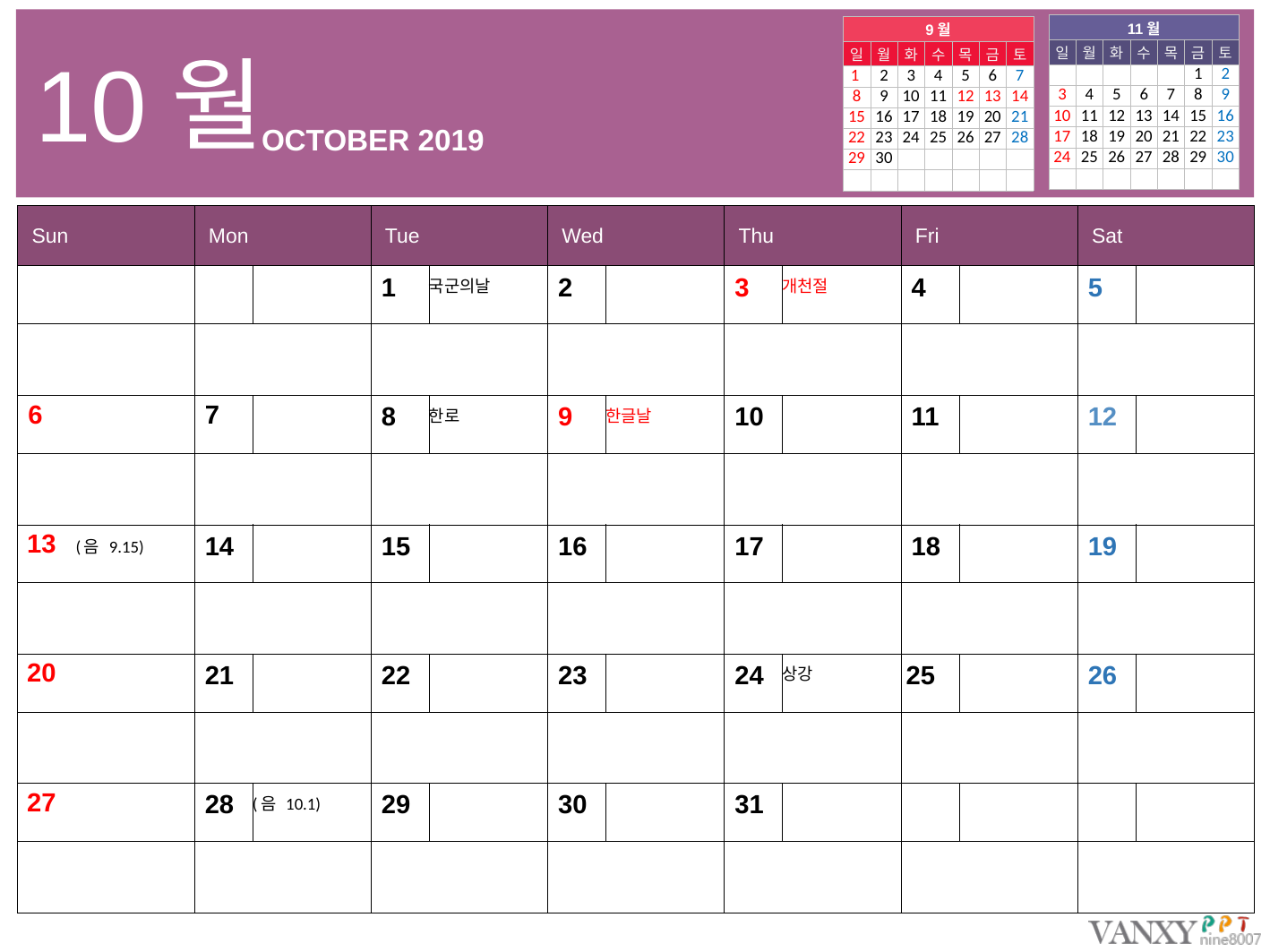

| 11월 |  |  |  |  |  |  |
| --- | --- | --- | --- | --- | --- | --- |
| 일 | 월 | 화 | 수 | 목 | 금 | 토 |
|  |  |  |  |  | 1 | 2 |
| 3 | 4 | 5 | 6 | 7 | 8 | 9 |
| 10 | 11 | 12 | 13 | 14 | 15 | 16 |
| 17 | 18 | 19 | 20 | 21 | 22 | 23 |
| 24 | 25 | 26 | 27 | 28 | 29 | 30 |
|  |  |  |  |  |  |  |
| 9월 |  |  |  |  |  |  |
| --- | --- | --- | --- | --- | --- | --- |
| 일 | 월 | 화 | 수 | 목 | 금 | 토 |
| 1 | 2 | 3 | 4 | 5 | 6 | 7 |
| 8 | 9 | 10 | 11 | 12 | 13 | 14 |
| 15 | 16 | 17 | 18 | 19 | 20 | 21 |
| 22 | 23 | 24 | 25 | 26 | 27 | 28 |
| 29 | 30 |  |  |  |  |  |
|  |  |  |  |  |  |  |
10월
OCTOBER 2019
| Sun |  | Mon |  | Tue |  | Wed |  | Thu |  | Fri |  | Sat |  |
| --- | --- | --- | --- | --- | --- | --- | --- | --- | --- | --- | --- | --- | --- |
|  |  |  |  | 1 | 국군의날 | 2 |  | 3 | 개천절 | 4 |  | 5 |  |
|  |  |  |  |  |  |  |  |  |  |  |  |  |  |
| 6 |  | 7 |  | 8 | 한로 | 9 | 한글날 | 10 |  | 11 |  | 12 |  |
|  |  |  |  |  |  |  |  |  |  |  |  |  |  |
| 13 | (음 9.15) | 14 |  | 15 |  | 16 |  | 17 |  | 18 |  | 19 |  |
|  |  |  |  |  |  |  |  |  |  |  |  |  |  |
| 20 |  | 21 |  | 22 |  | 23 |  | 24 | 상강 | 25 |  | 26 |  |
|  |  |  |  |  |  |  |  |  |  |  |  |  |  |
| 27 |  | 28 | (음 10.1) | 29 |  | 30 |  | 31 |  |  |  |  |  |
|  |  |  |  |  |  |  |  |  |  |  |  |  |  |